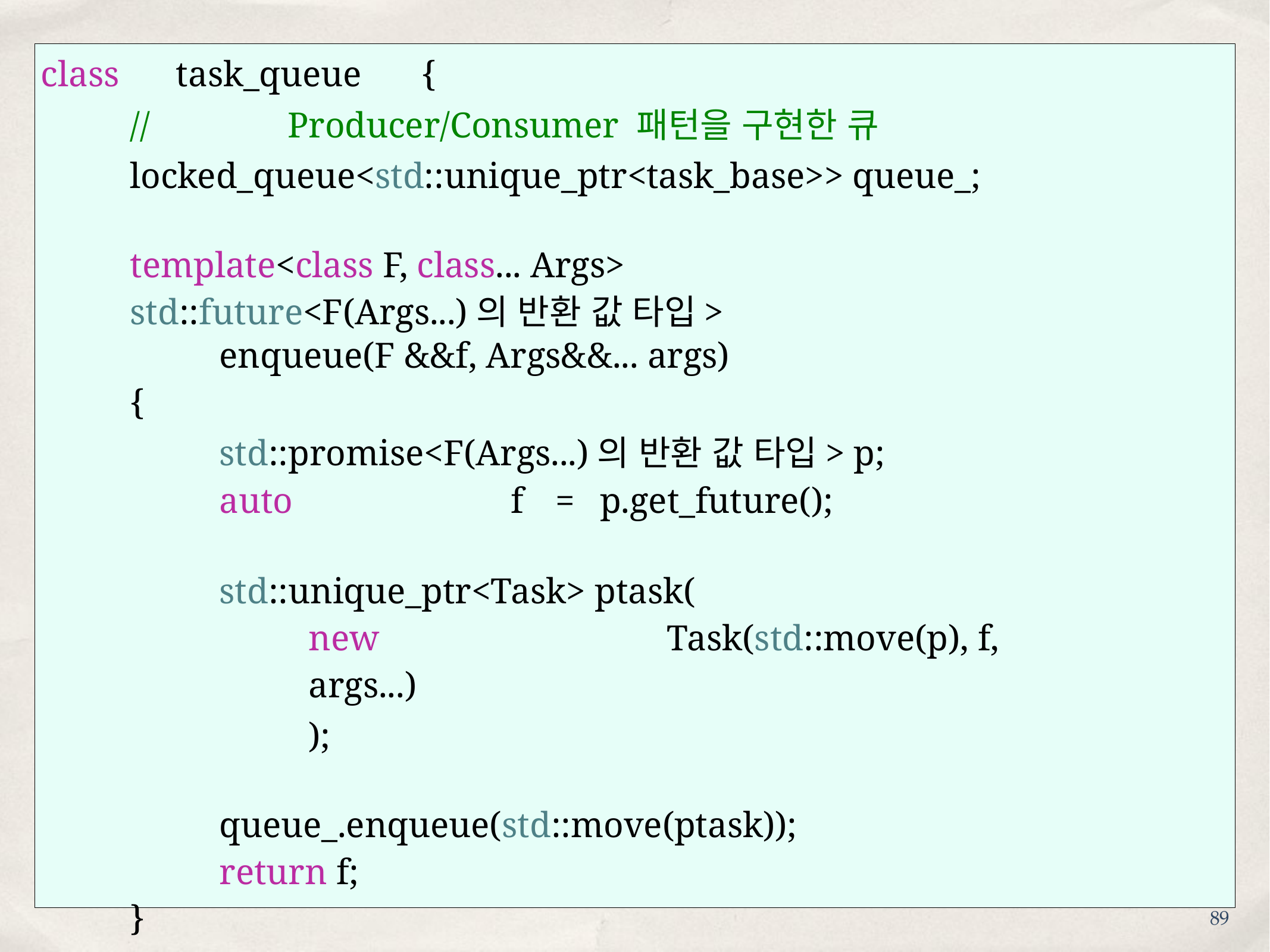

class	task_queue	{
//	Producer/Consumer 패턴을 구현한 큐
locked_queue<std::unique_ptr<task_base>> queue_;

template<class F, class... Args>
std::future<F(Args...)의 반환 값 타입>
enqueue(F &&f, Args&&... args)
{
std::promise<F(Args...)의 반환 값 타입> p;
auto	f	=	p.get_future();
std::unique_ptr<Task> ptask(
new	Task(std::move(p), f, args...)
);

queue_.enqueue(std::move(ptask));
return f;
}
89